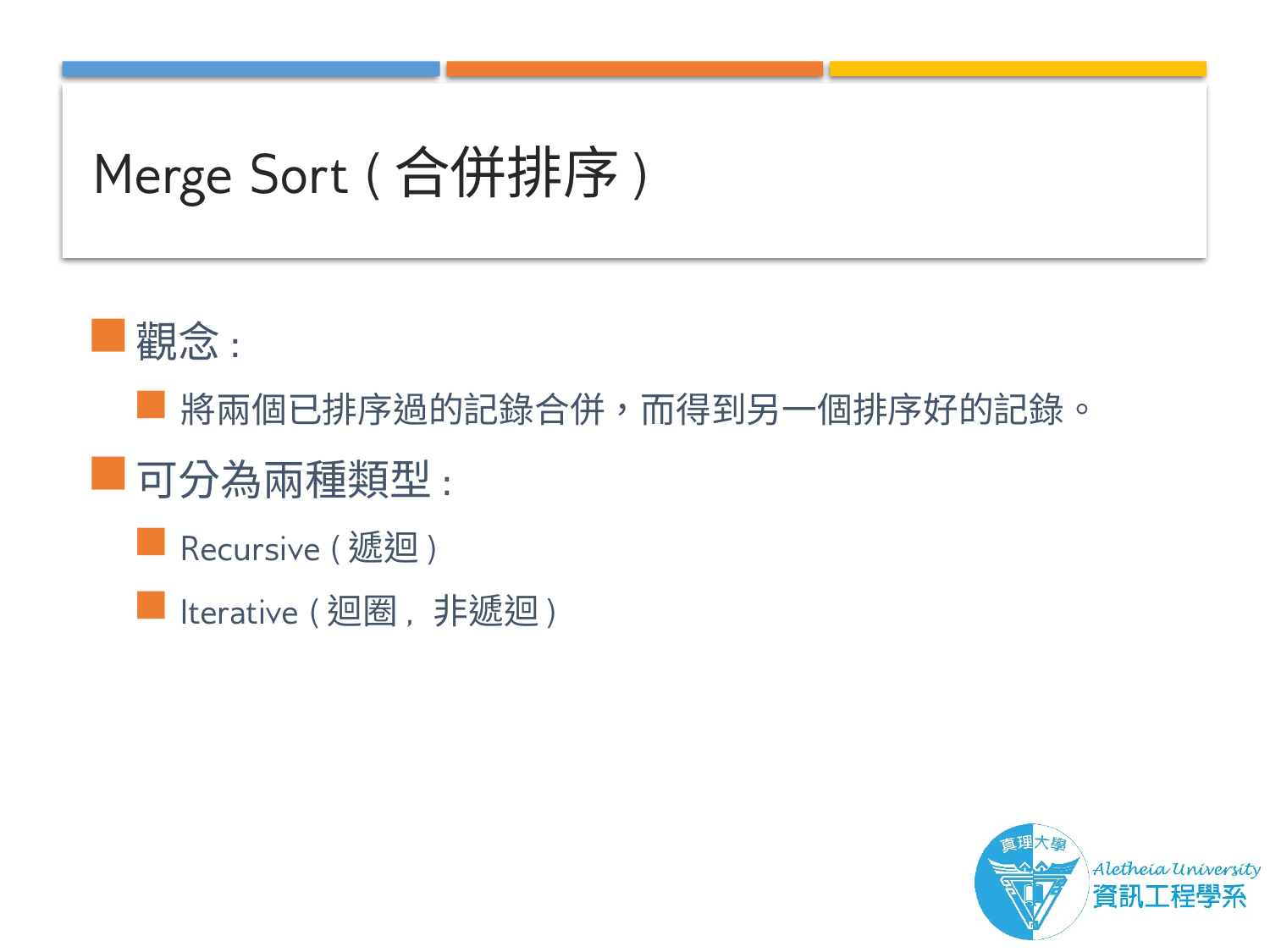

# Merge Sort (合併排序)
觀念:
將兩個已排序過的記錄合併，而得到另一個排序好的記錄。
可分為兩種類型:
Recursive (遞迴)
Iterative (迴圈, 非遞迴)